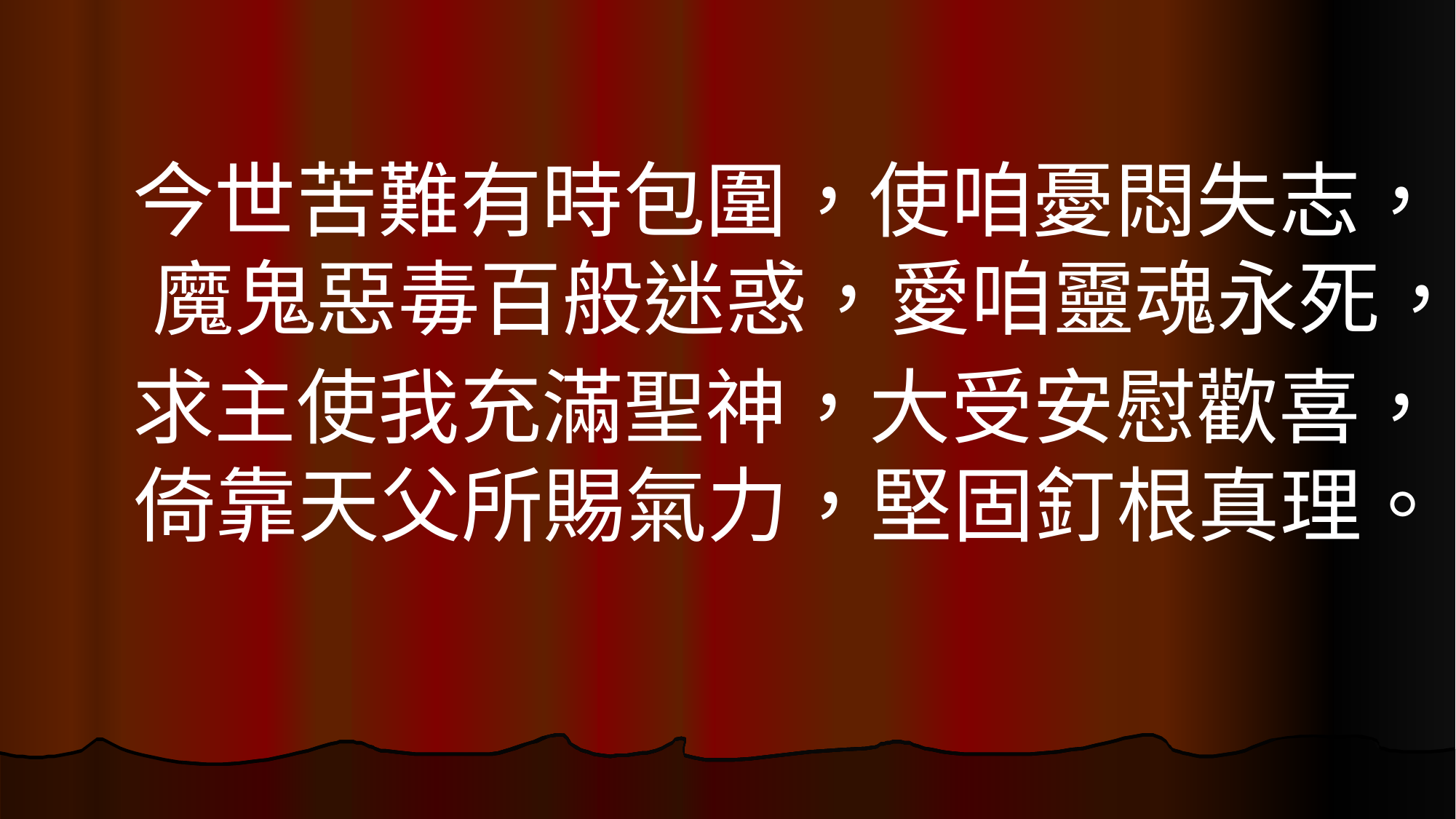

今世苦難有時包圍，使咱憂悶失志，  魔鬼惡毒百般迷惑，愛咱靈魂永死，
求主使我充滿聖神，大受安慰歡喜，倚靠天父所賜氣力，堅固釘根真理。